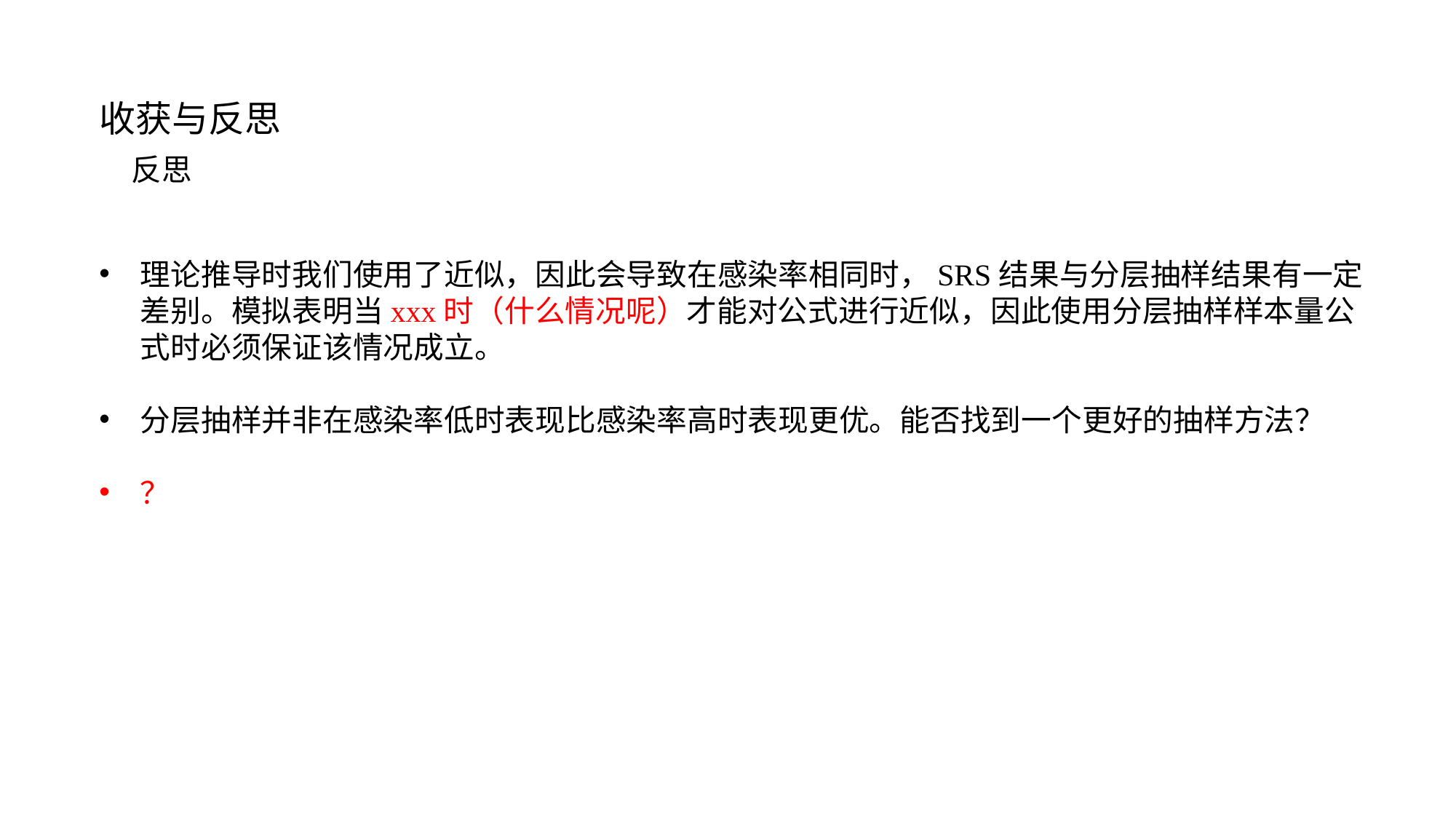

收获与反思
反思
理论推导时我们使用了近似，因此会导致在感染率相同时，SRS结果与分层抽样结果有一定差别。模拟表明当xxx时（什么情况呢）才能对公式进行近似，因此使用分层抽样样本量公式时必须保证该情况成立。

分层抽样并非在感染率低时表现比感染率高时表现更优。能否找到一个更好的抽样方法？

？